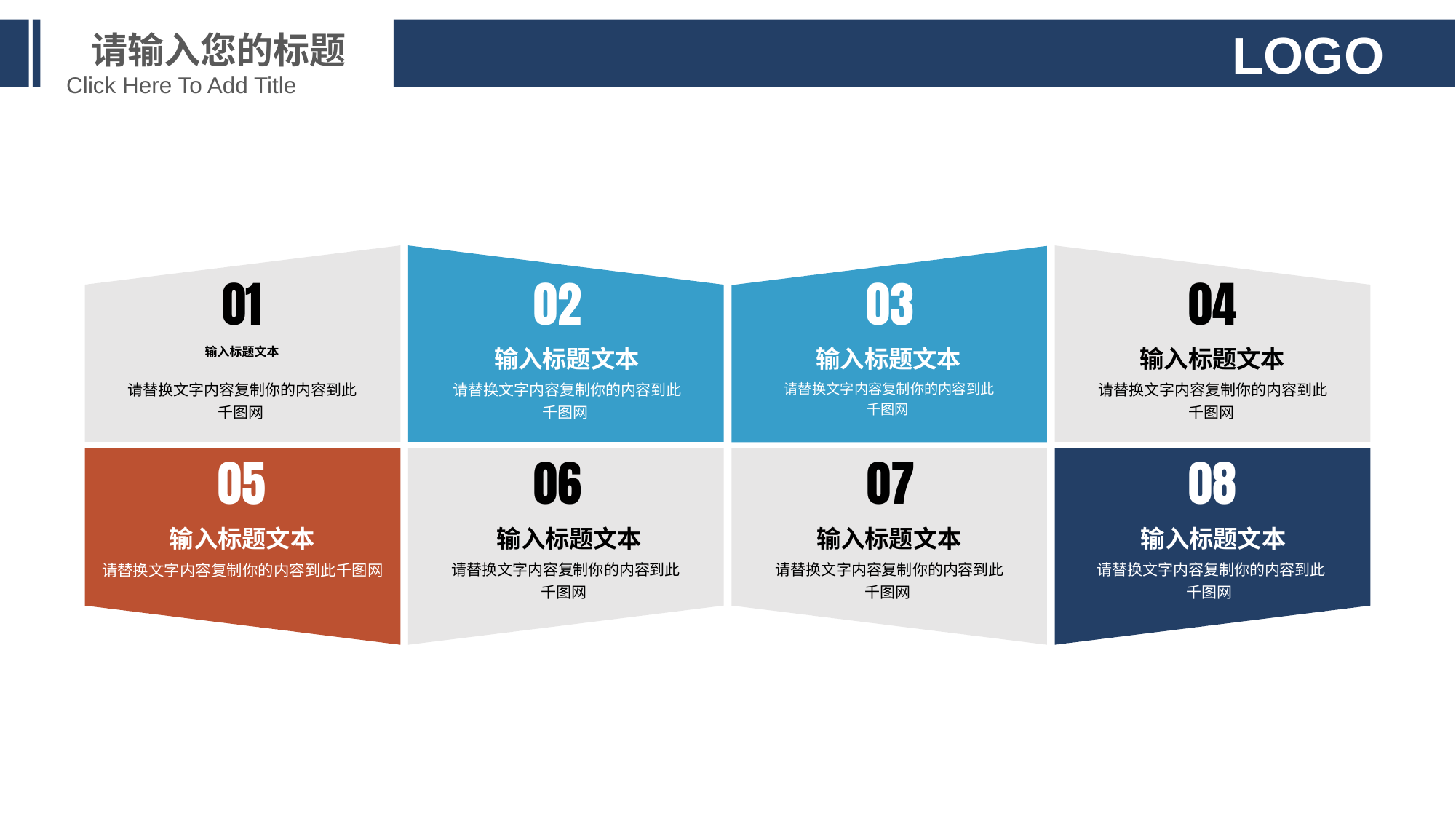

01
02
03
04
输入标题文本
请替换文字内容复制你的内容到此
千图网
输入标题文本
请替换文字内容复制你的内容到此
千图网
输入标题文本
请替换文字内容复制你的内容到此
千图网
输入标题文本
请替换文字内容复制你的内容到此
千图网

05
06
07
08
输入标题文本
请替换文字内容复制你的内容到此千图网
输入标题文本
请替换文字内容复制你的内容到此
千图网
输入标题文本
请替换文字内容复制你的内容到此
千图网
输入标题文本
请替换文字内容复制你的内容到此
千图网